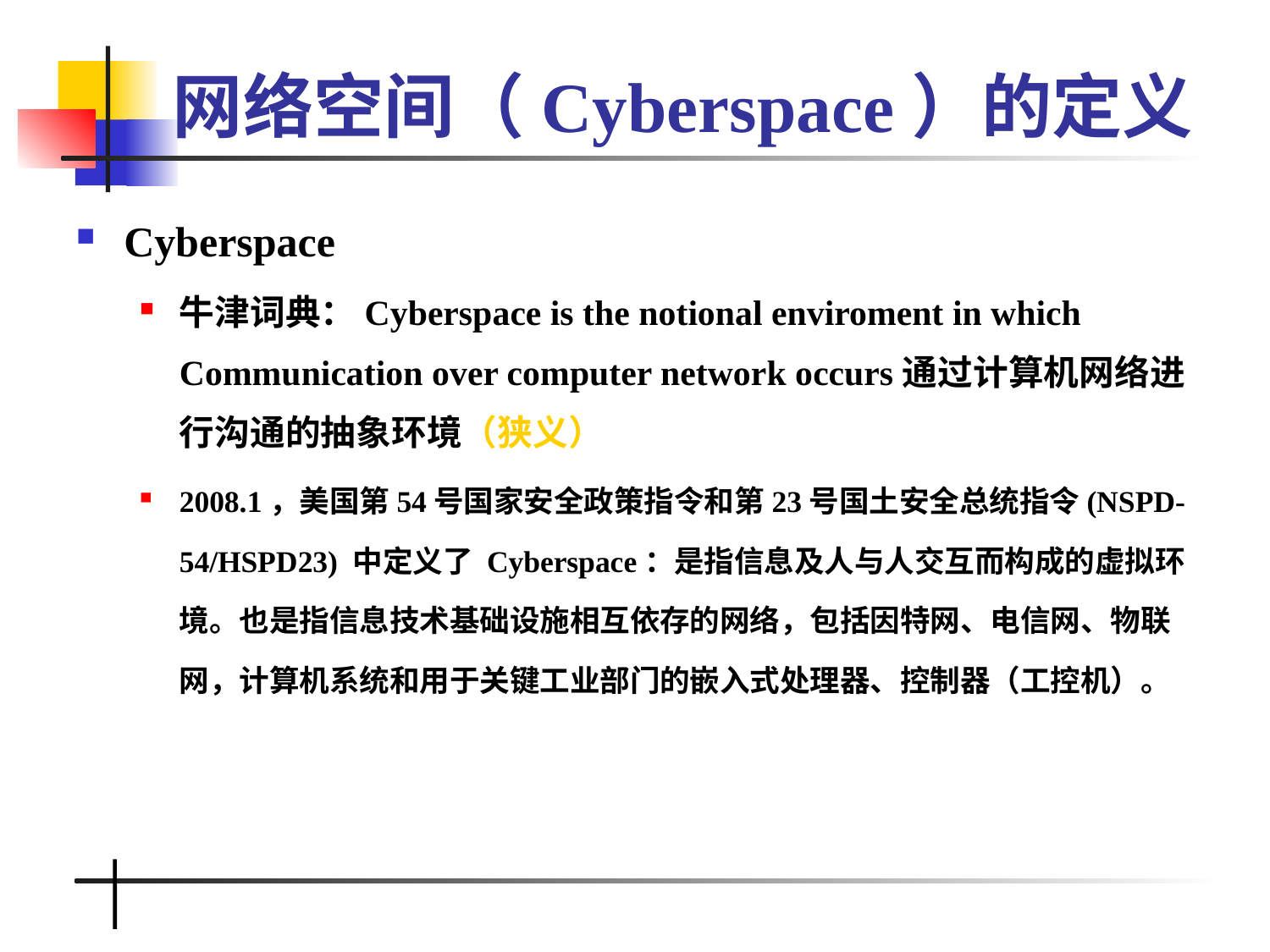

# 网络空间（Cyberspace）的定义
Cyberspace
牛津词典：Cyberspace is the notional enviroment in which Communication over computer network occurs通过计算机网络进行沟通的抽象环境（狭义）
2008.1，美国第54号国家安全政策指令和第23号国土安全总统指令(NSPD-54/HSPD23) 中定义了 Cyberspace：是指信息及人与人交互而构成的虚拟环境。也是指信息技术基础设施相互依存的网络，包括因特网、电信网、物联网，计算机系统和用于关键工业部门的嵌入式处理器、控制器（工控机）。